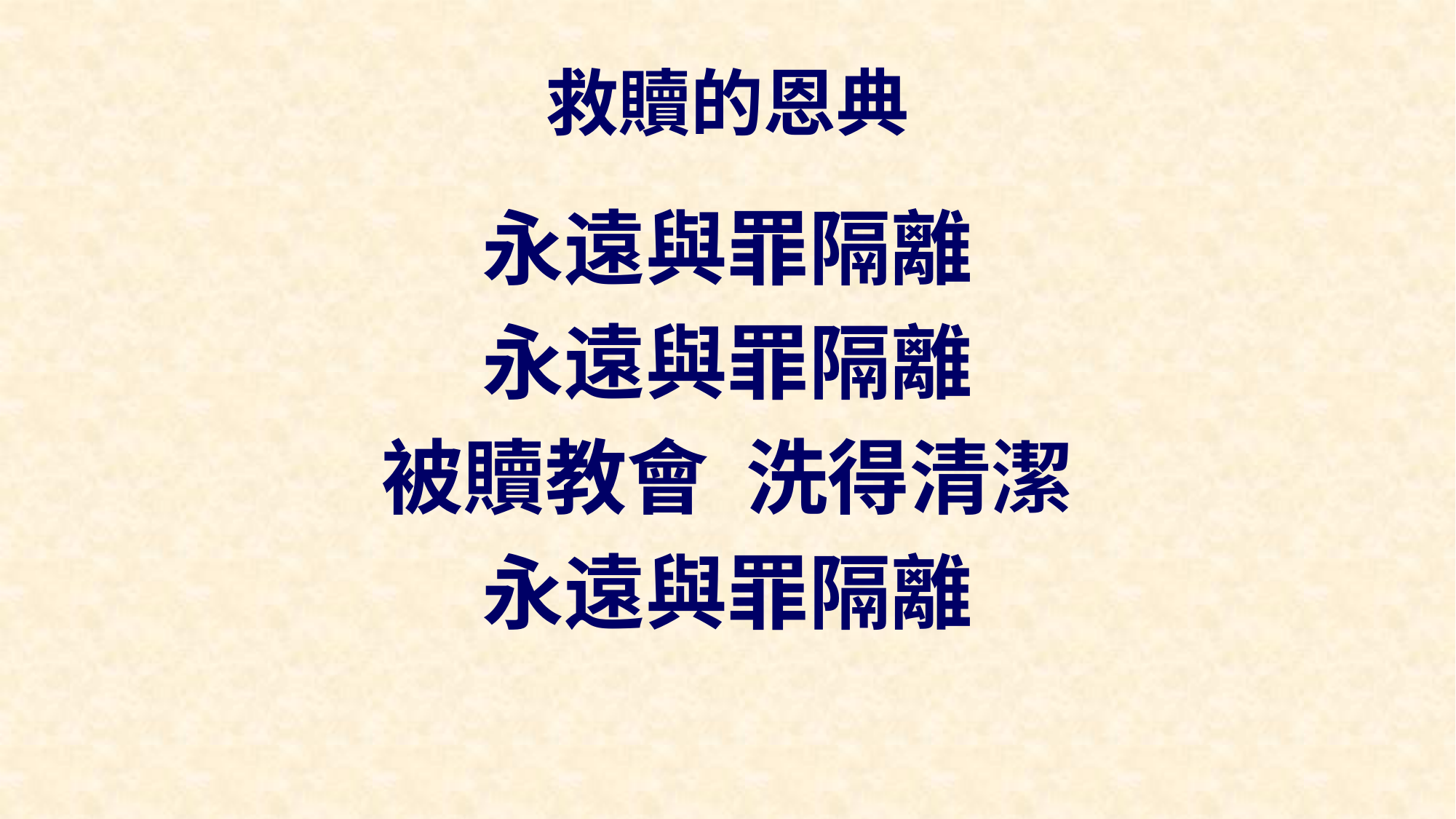

# 救贖的恩典
永遠與罪隔離
永遠與罪隔離
被贖教會  洗得清潔
永遠與罪隔離